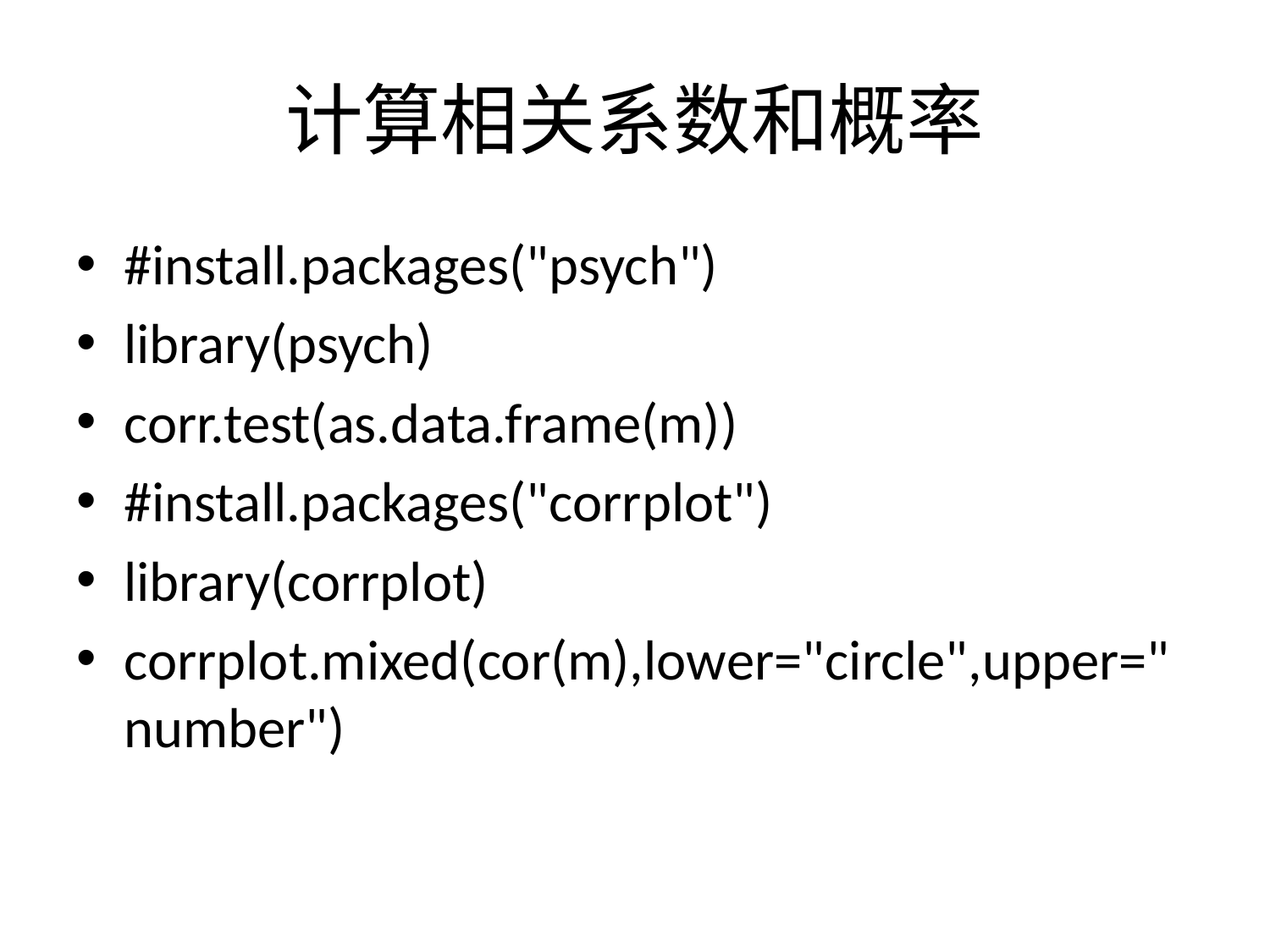

# 计算相关系数和概率
#install.packages("psych")
library(psych)
corr.test(as.data.frame(m))
#install.packages("corrplot")
library(corrplot)
corrplot.mixed(cor(m),lower="circle",upper="number")